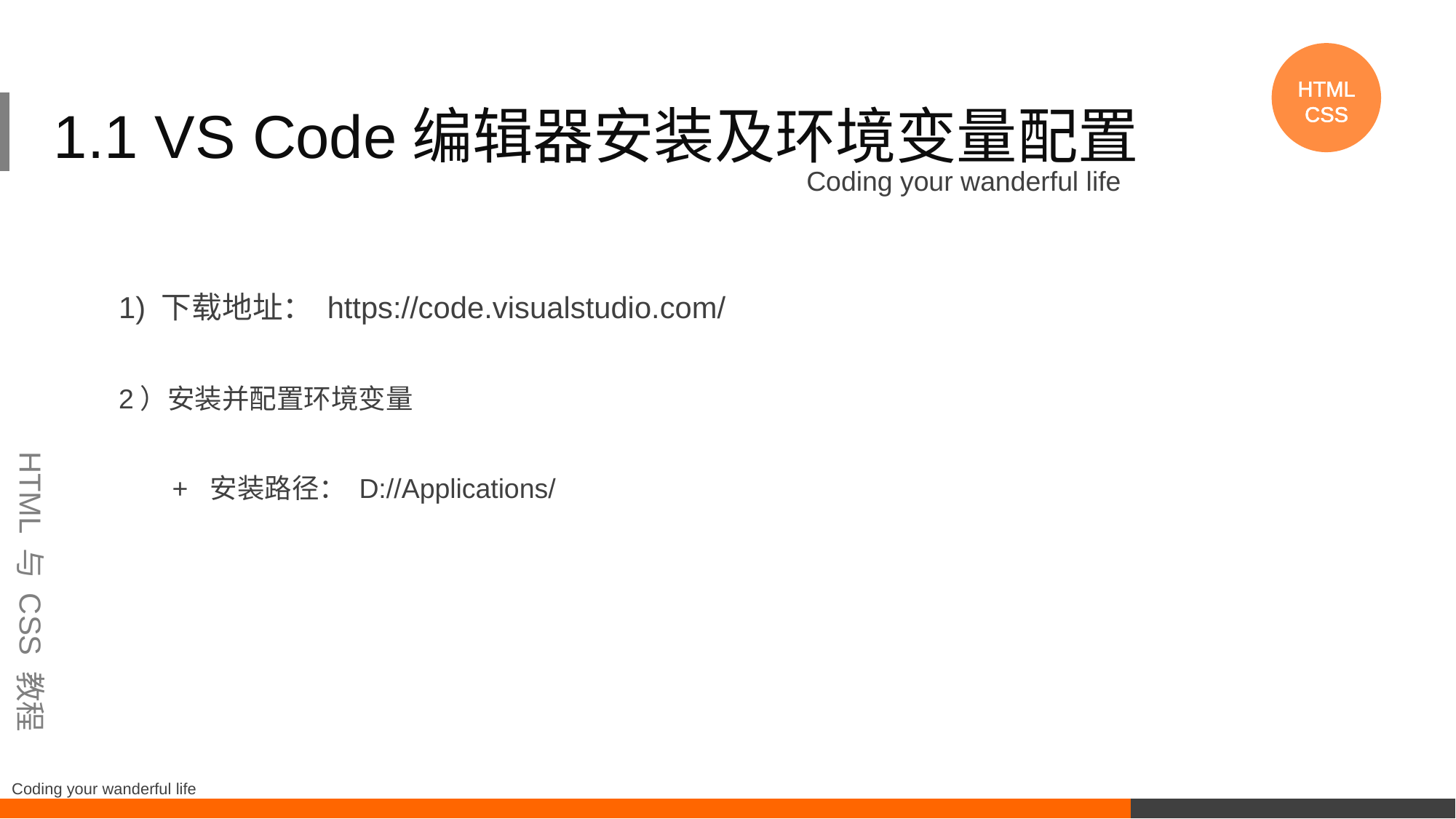

1.1 VS Code编辑器安装及环境变量配置

HTML
CSS

Coding your wanderful life
HTML 与 CSS 教程
1) 下载地址： https://code.visualstudio.com/

2）安装并配置环境变量

       +  安装路径： D://Applications/

Coding your wanderful life